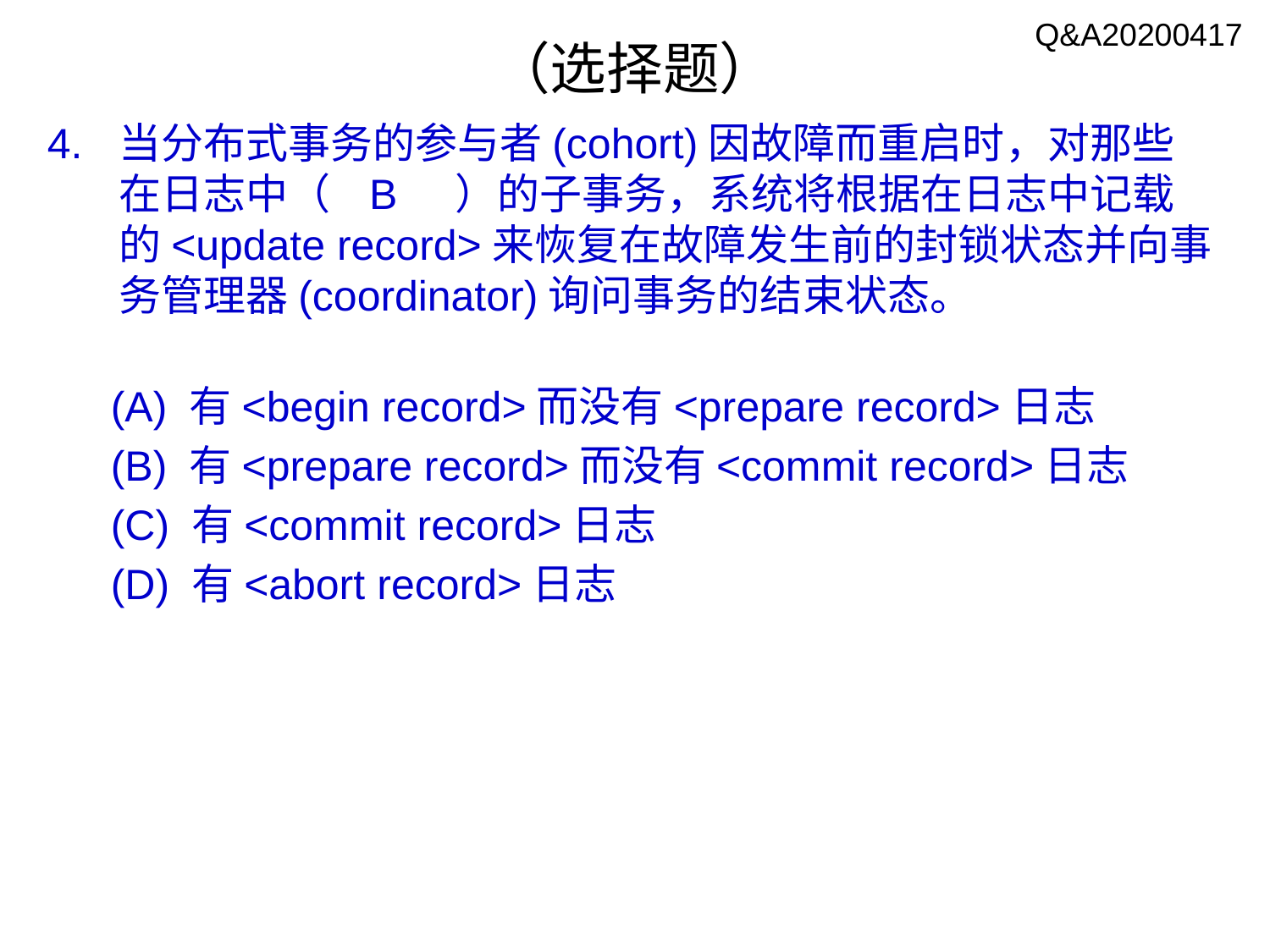

Q&A20200417
# （选择题）
当分布式事务的参与者(cohort)因故障而重启时，对那些在日志中（   B    ）的子事务，系统将根据在日志中记载的<update record>来恢复在故障发生前的封锁状态并向事务管理器(coordinator)询问事务的结束状态。

(A) 有<begin record>而没有<prepare record>日志
(B) 有<prepare record>而没有<commit record>日志
(C) 有<commit record>日志
(D) 有<abort record>日志